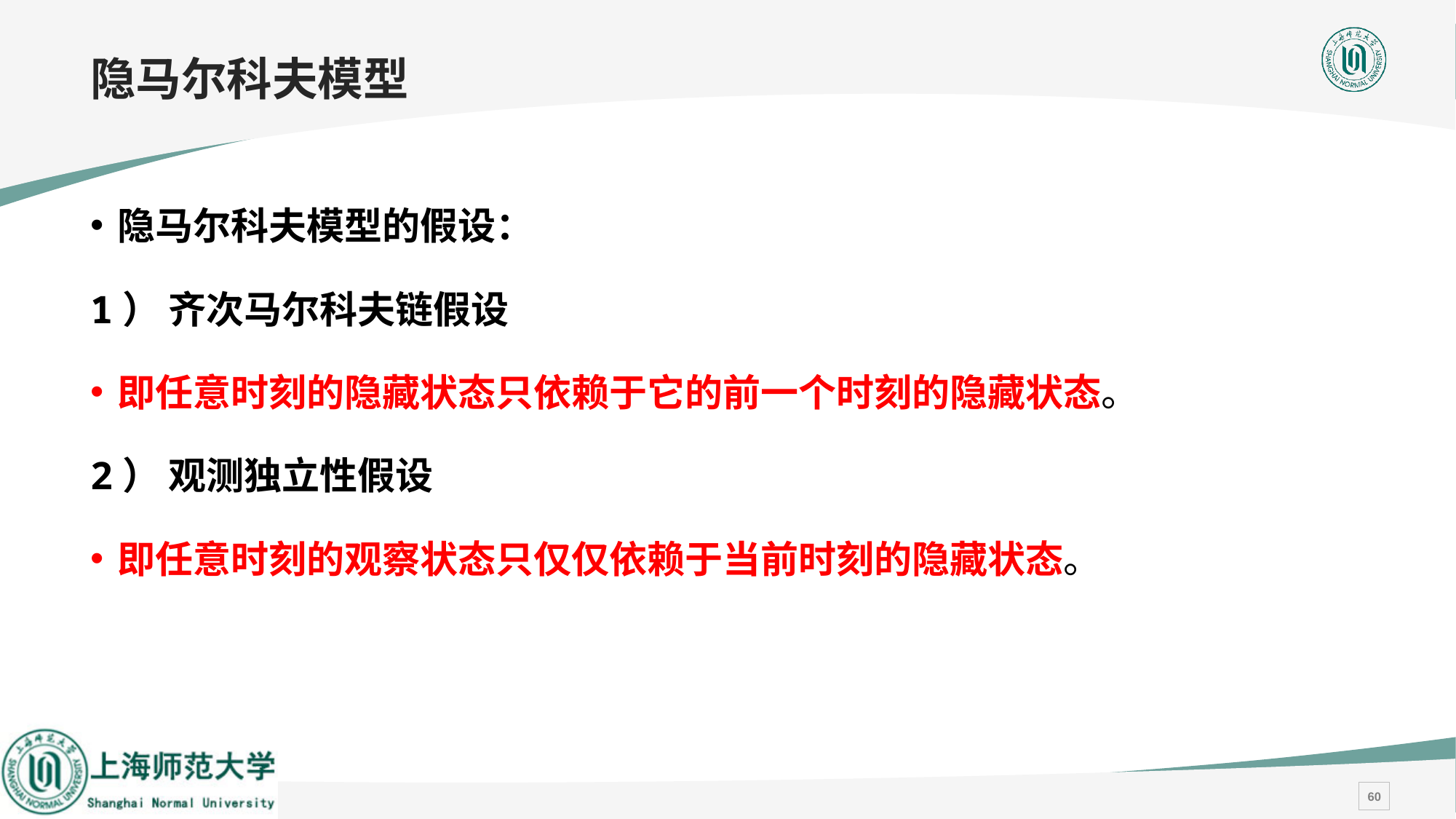

# 隐马尔科夫模型
隐马尔科夫模型的假设：
1） 齐次马尔科夫链假设
即任意时刻的隐藏状态只依赖于它的前一个时刻的隐藏状态。
2） 观测独立性假设
即任意时刻的观察状态只仅仅依赖于当前时刻的隐藏状态。